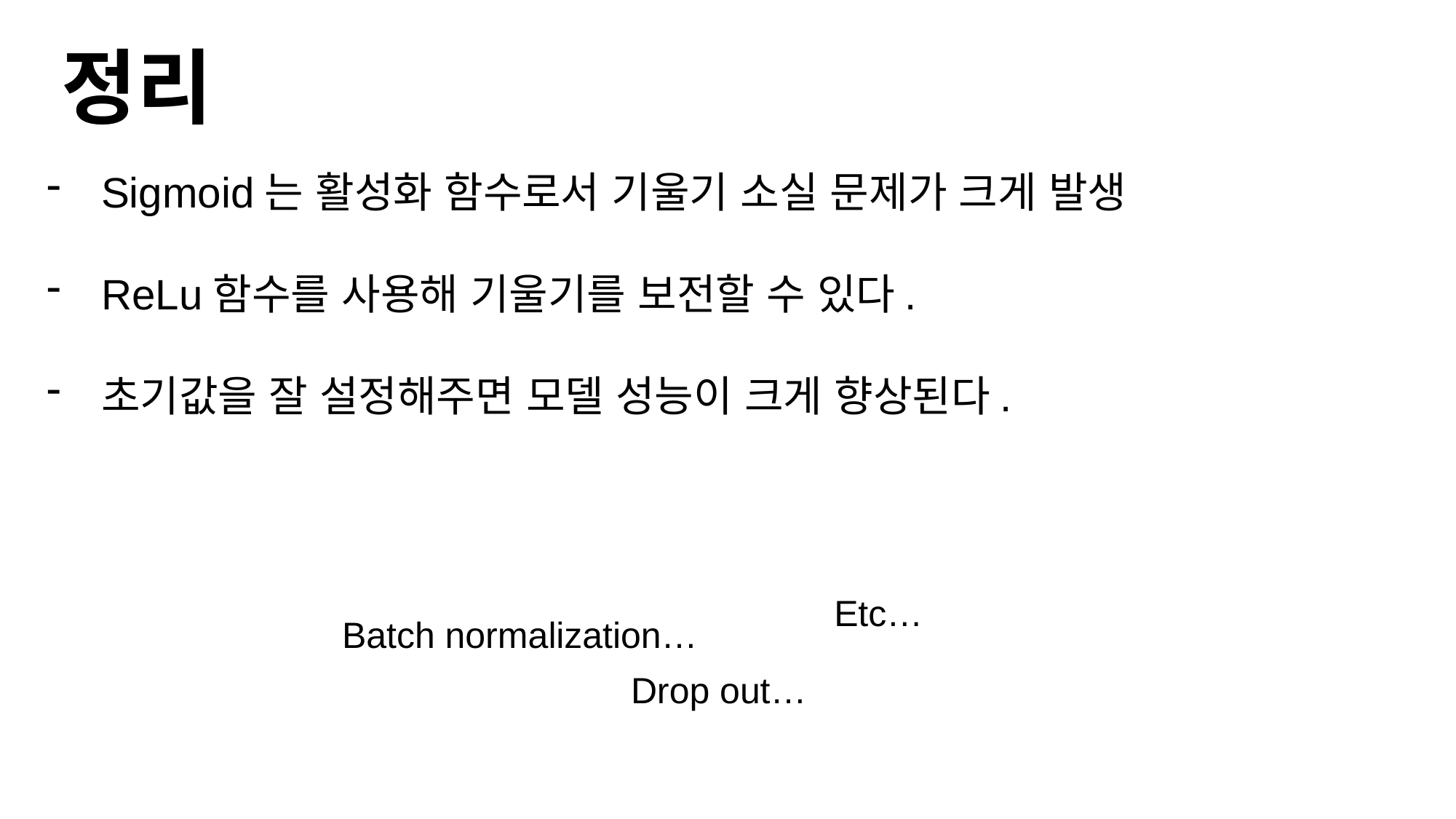

정리
Sigmoid는 활성화 함수로서 기울기 소실 문제가 크게 발생

ReLu함수를 사용해 기울기를 보전할 수 있다.

초기값을 잘 설정해주면 모델 성능이 크게 향상된다.
Etc…
Batch normalization…
Drop out…